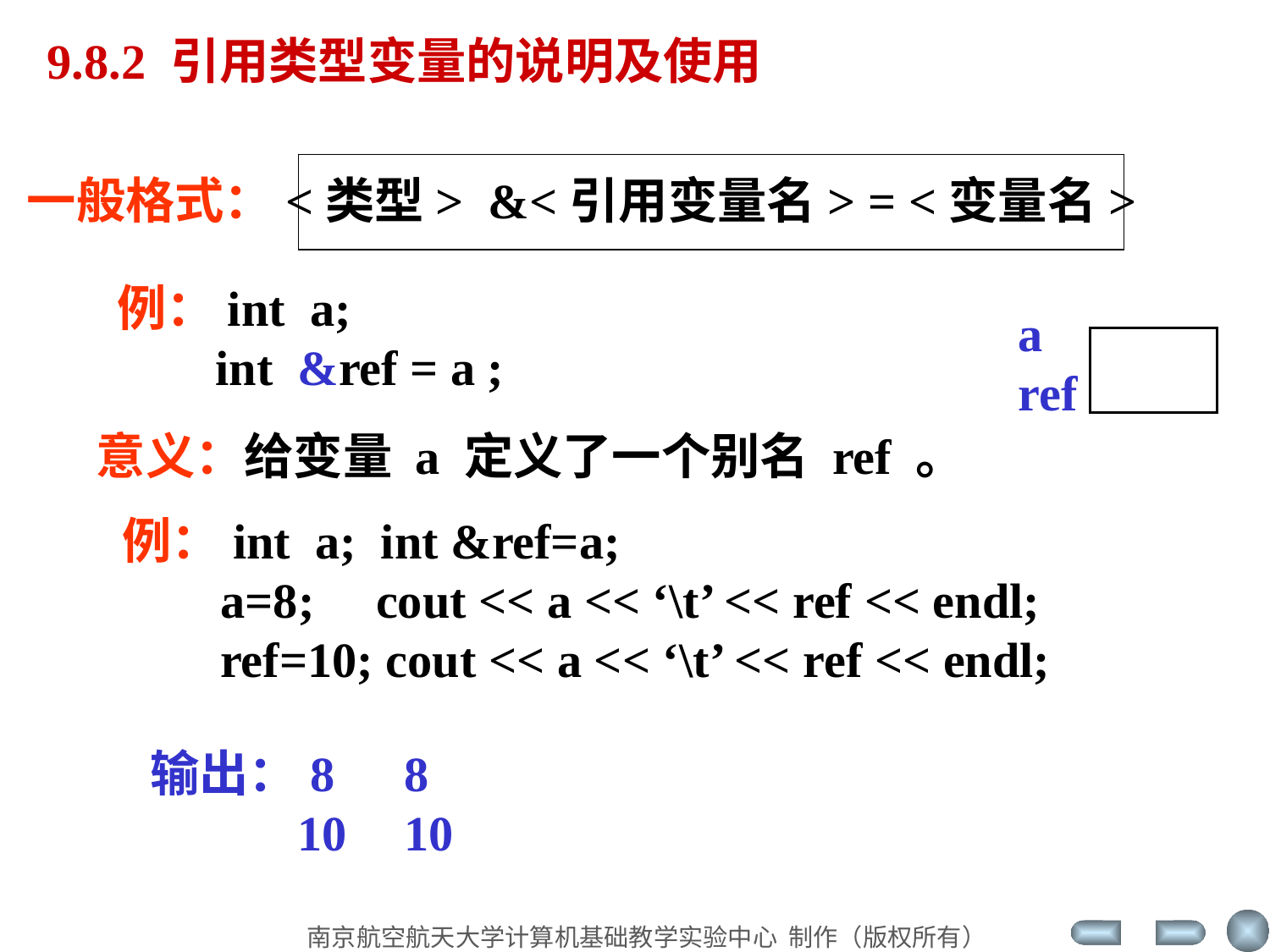

9.8.2 引用类型变量的说明及使用

一般格式：<类型>  &<引用变量名> = <变量名>
例：int  a;
        int  &ref = a ;
a
ref

意义：给变量 a 定义了一个别名 ref 。
例：int  a;  int &ref=a;
        a=8;     cout << a << ‘\t’ << ref << endl;
        ref=10; cout << a << ‘\t’ << ref << endl;
输出：8	8
            10	10